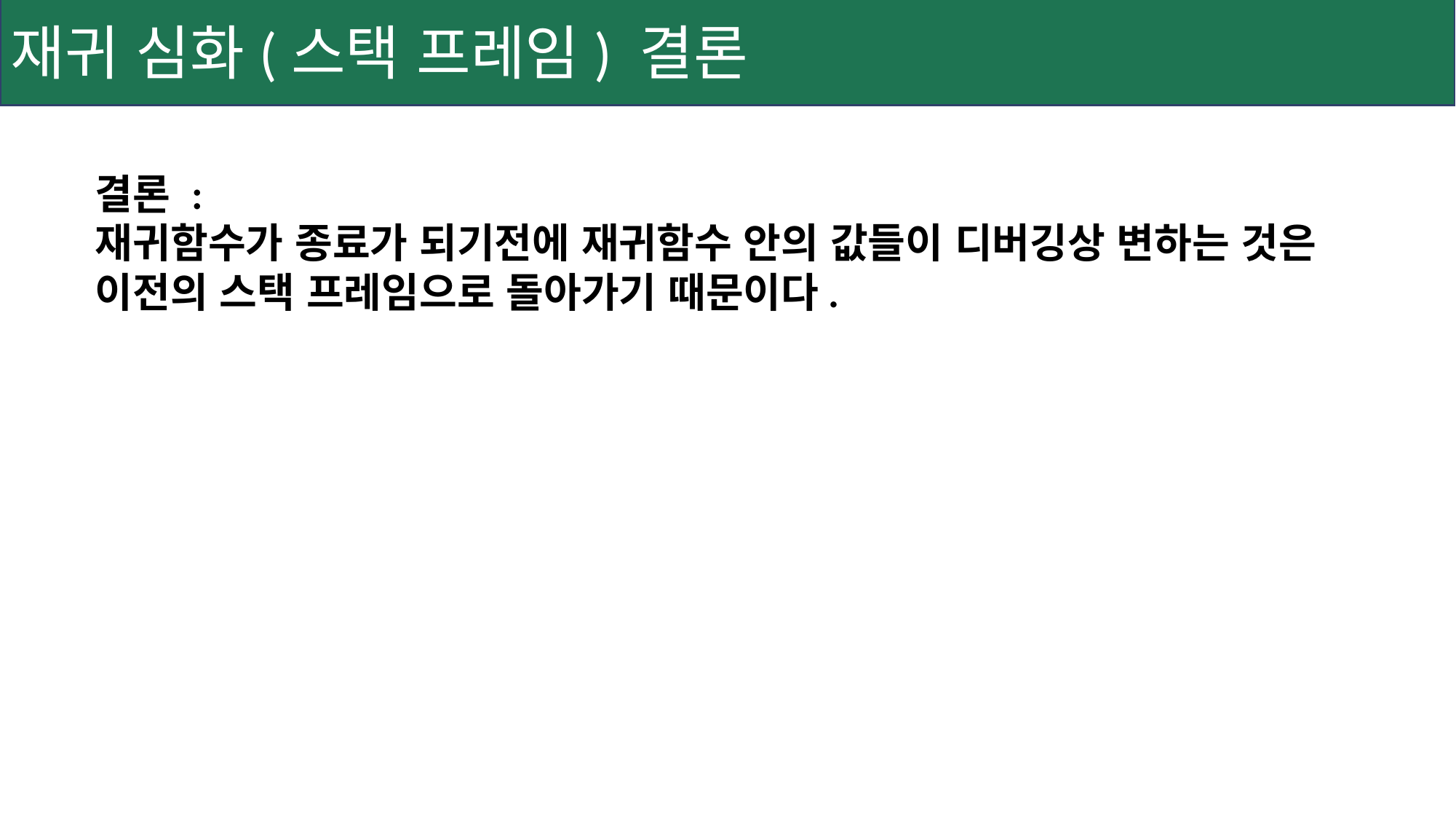

재귀 심화(스택 프레임) 결론

결론 :
재귀함수가 종료가 되기전에 재귀함수 안의 값들이 디버깅상 변하는 것은 이전의 스택 프레임으로 돌아가기 때문이다.